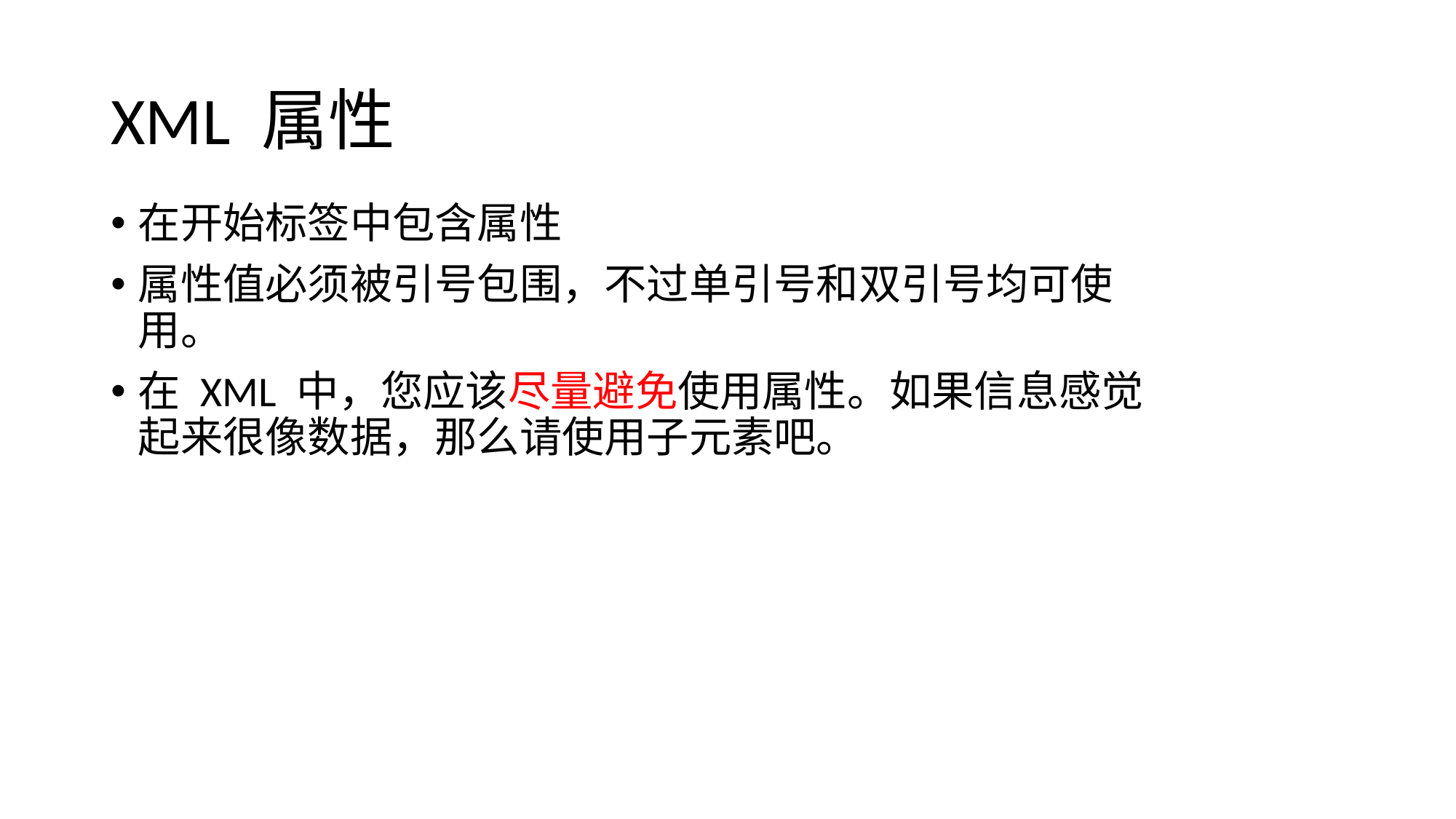

# XML 属性
在开始标签中包含属性
属性值必须被引号包围，不过单引号和双引号均可使用。
在 XML 中，您应该尽量避免使用属性。如果信息感觉起来很像数据，那么请使用子元素吧。